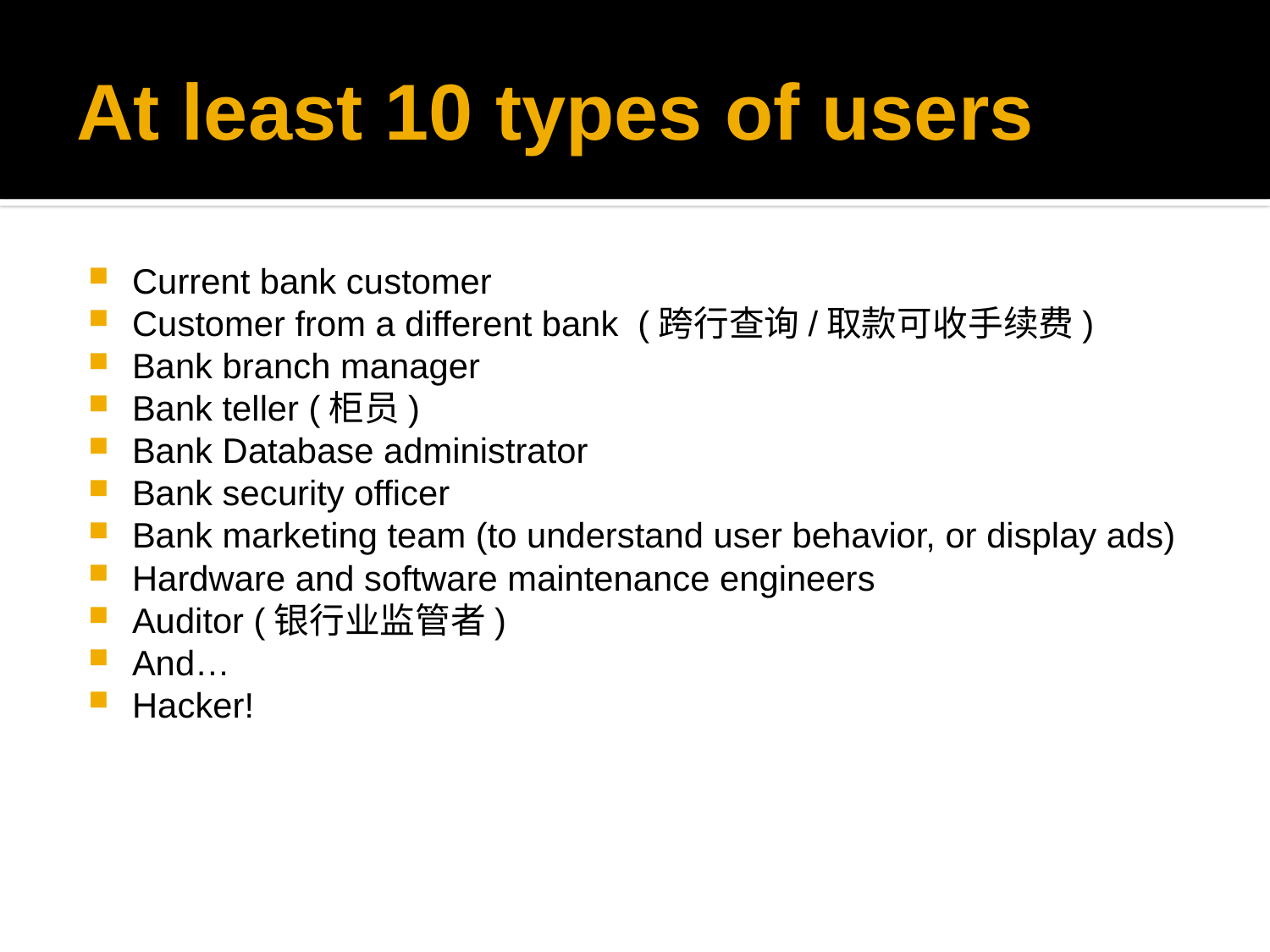

# At least 10 types of users
Current bank customer
Customer from a different bank  (跨行查询/取款可收手续费)
Bank branch manager
Bank teller (柜员)
Bank Database administrator
Bank security officer
Bank marketing team (to understand user behavior, or display ads)
Hardware and software maintenance engineers
Auditor (银行业监管者)
And…
Hacker!